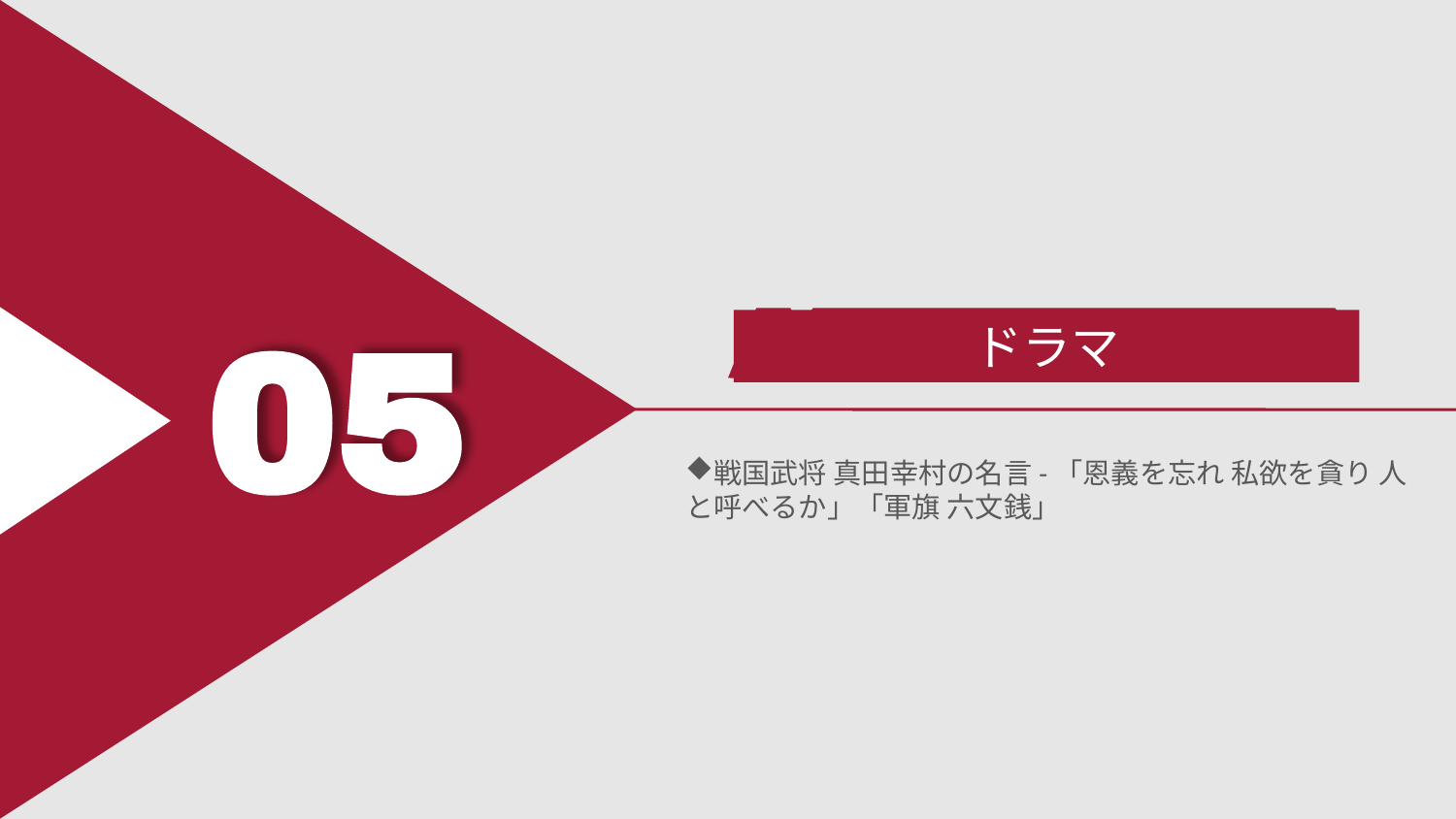

05

ドラマ

戦国武将 真田幸村の名言-「恩義を忘れ 私欲を貪り 人と呼べるか」「軍旗 六文銭」